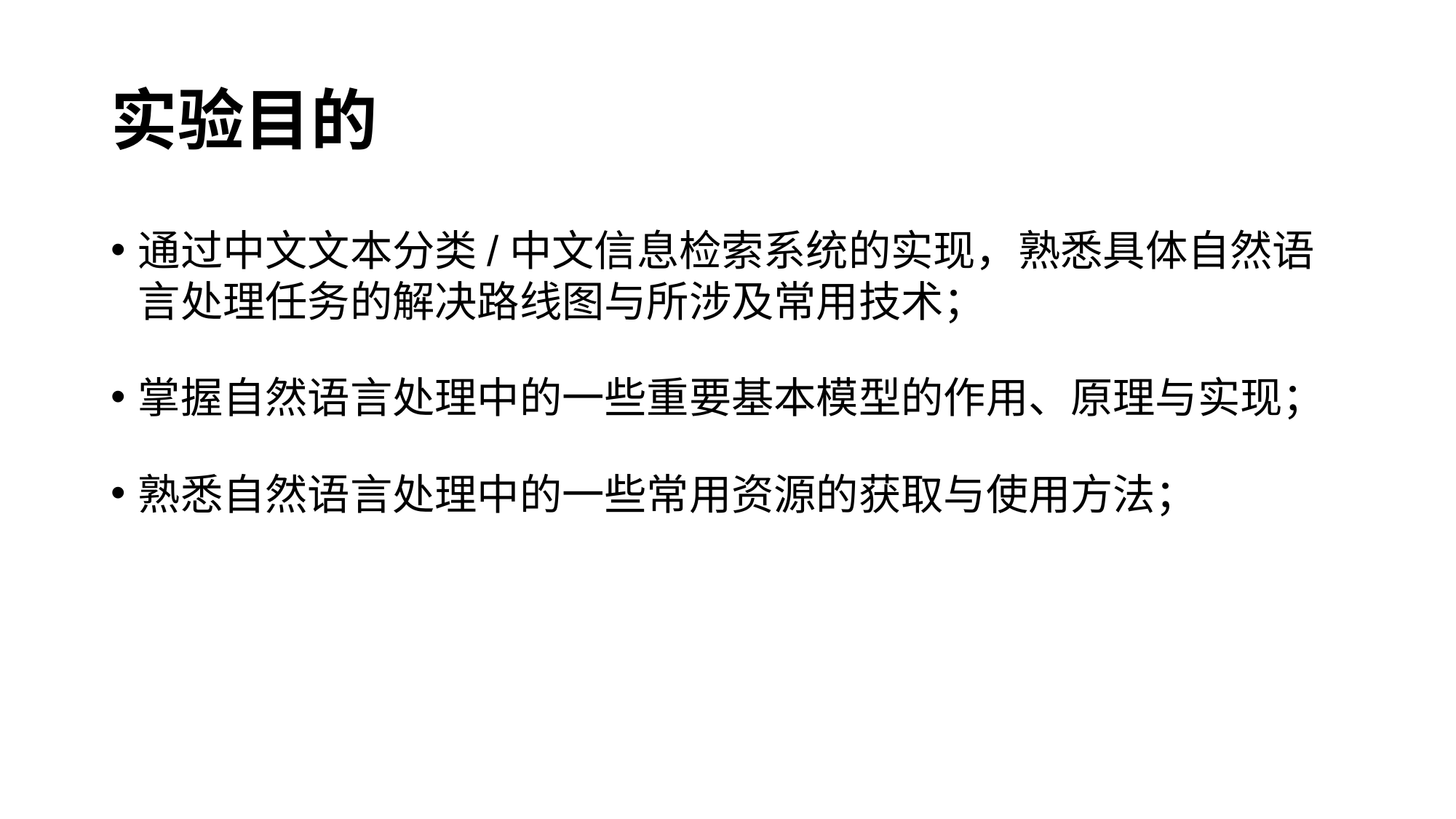

# 实验目的
通过中文文本分类/中文信息检索系统的实现，熟悉具体自然语言处理任务的解决路线图与所涉及常用技术；
掌握自然语言处理中的一些重要基本模型的作用、原理与实现；
熟悉自然语言处理中的一些常用资源的获取与使用方法；